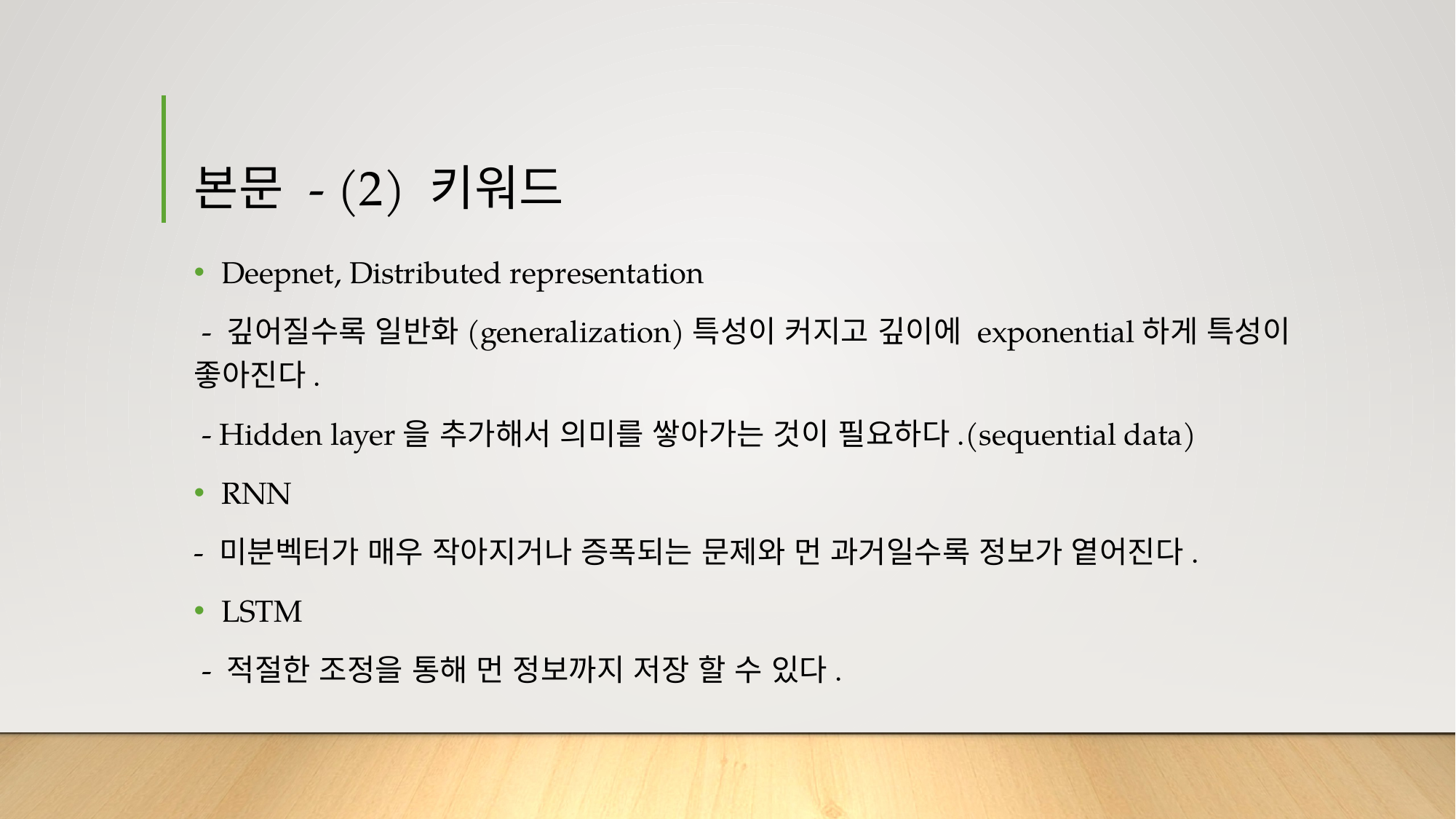

# 본문 - (2) 키워드
Deepnet, Distributed representation
 - 깊어질수록 일반화(generalization)특성이 커지고 깊이에 exponential하게 특성이 좋아진다.
 - Hidden layer을 추가해서 의미를 쌓아가는 것이 필요하다.(sequential data)
RNN
- 미분벡터가 매우 작아지거나 증폭되는 문제와 먼 과거일수록 정보가 옅어진다.
LSTM
 - 적절한 조정을 통해 먼 정보까지 저장 할 수 있다.